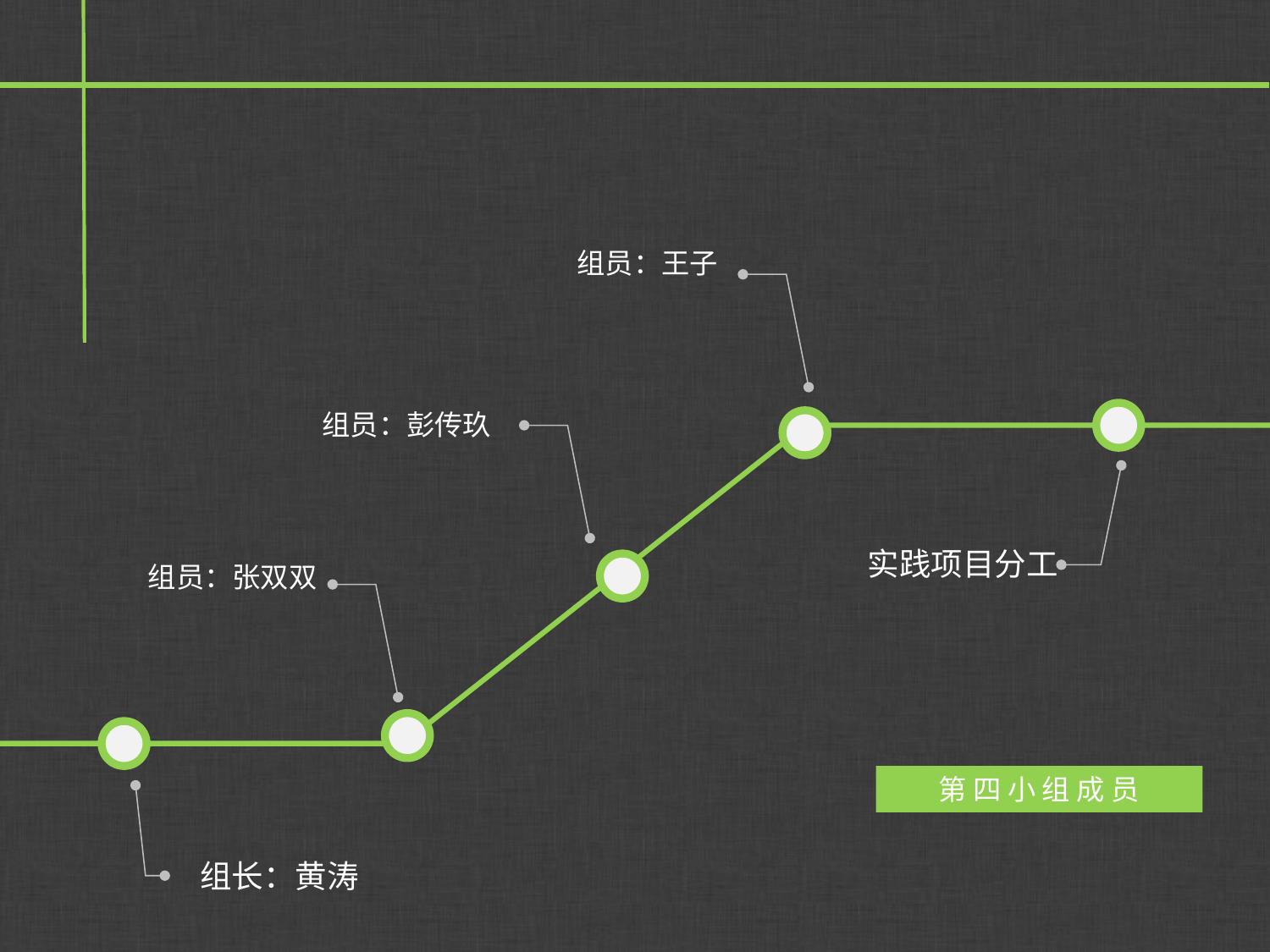

组员：王子

组员：彭传玖

实践项目分工
组员：张双双

第 四 小 组 成 员

组长：黄涛